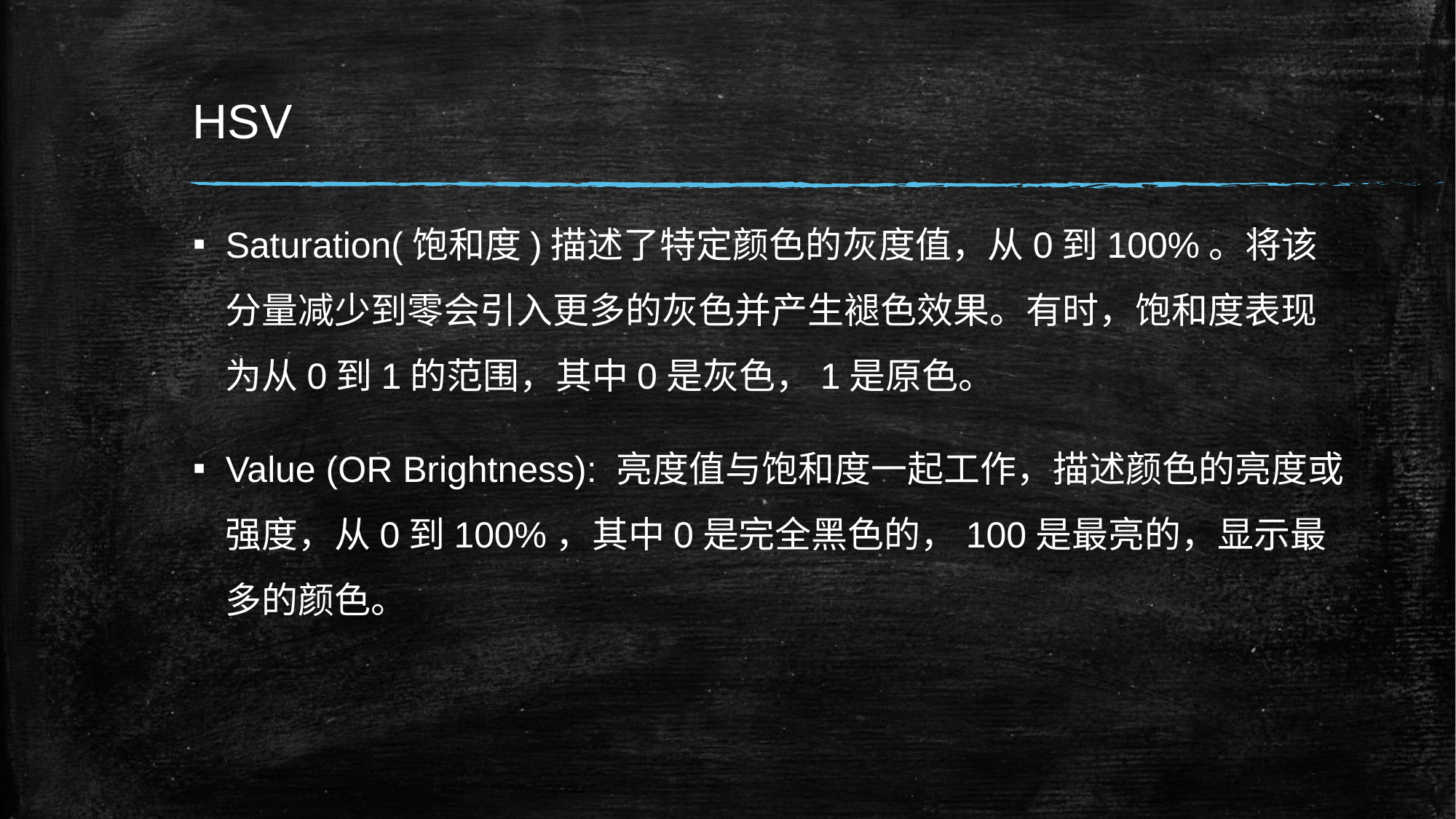

# HSV
Saturation(饱和度)描述了特定颜色的灰度值，从0到100%。将该分量减少到零会引入更多的灰色并产生褪色效果。有时，饱和度表现为从0到1的范围，其中0是灰色，1是原色。
Value (OR Brightness): 亮度值与饱和度一起工作，描述颜色的亮度或强度，从0到100%，其中0是完全黑色的，100是最亮的，显示最多的颜色。